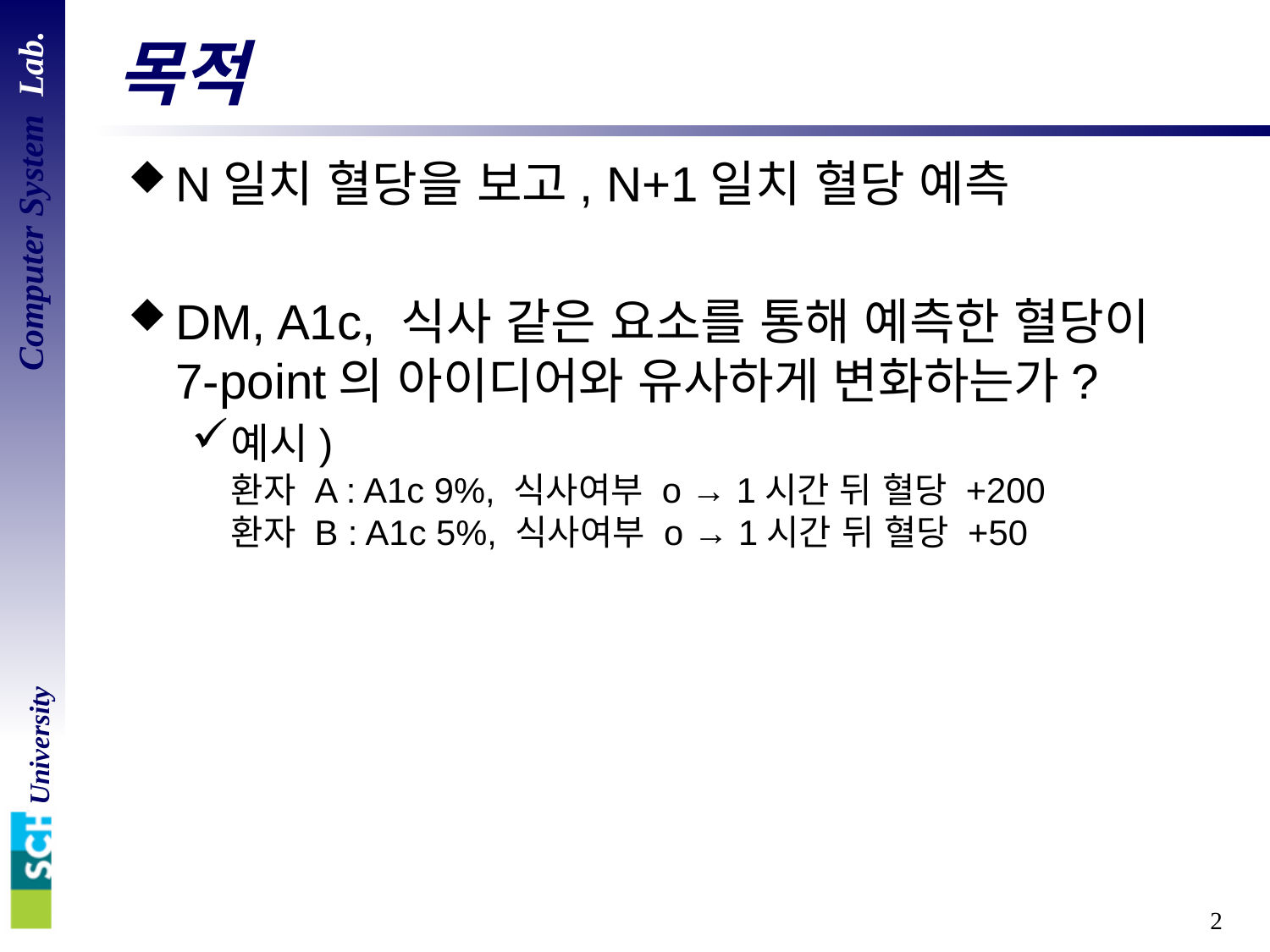

# 목적

N일치 혈당을 보고, N+1일치 혈당 예측

DM, A1c, 식사 같은 요소를 통해 예측한 혈당이 7-point의 아이디어와 유사하게 변화하는가?
예시)
환자 A : A1c 9%, 식사여부 o → 1시간 뒤 혈당 +200
환자 B : A1c 5%, 식사여부 o → 1시간 뒤 혈당 +50